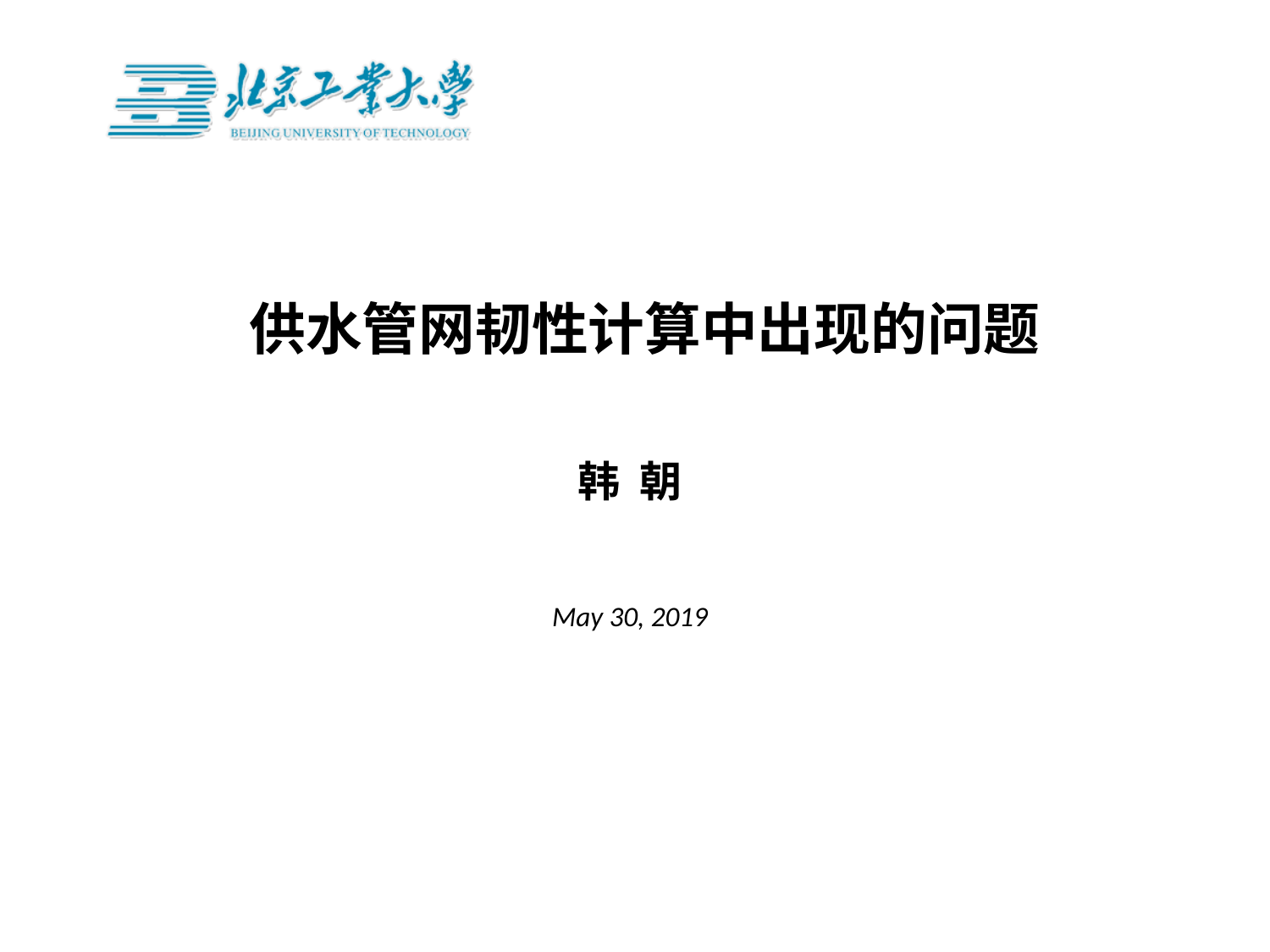

# 供水管网韧性计算中出现的问题

韩  朝

May 30, 2019